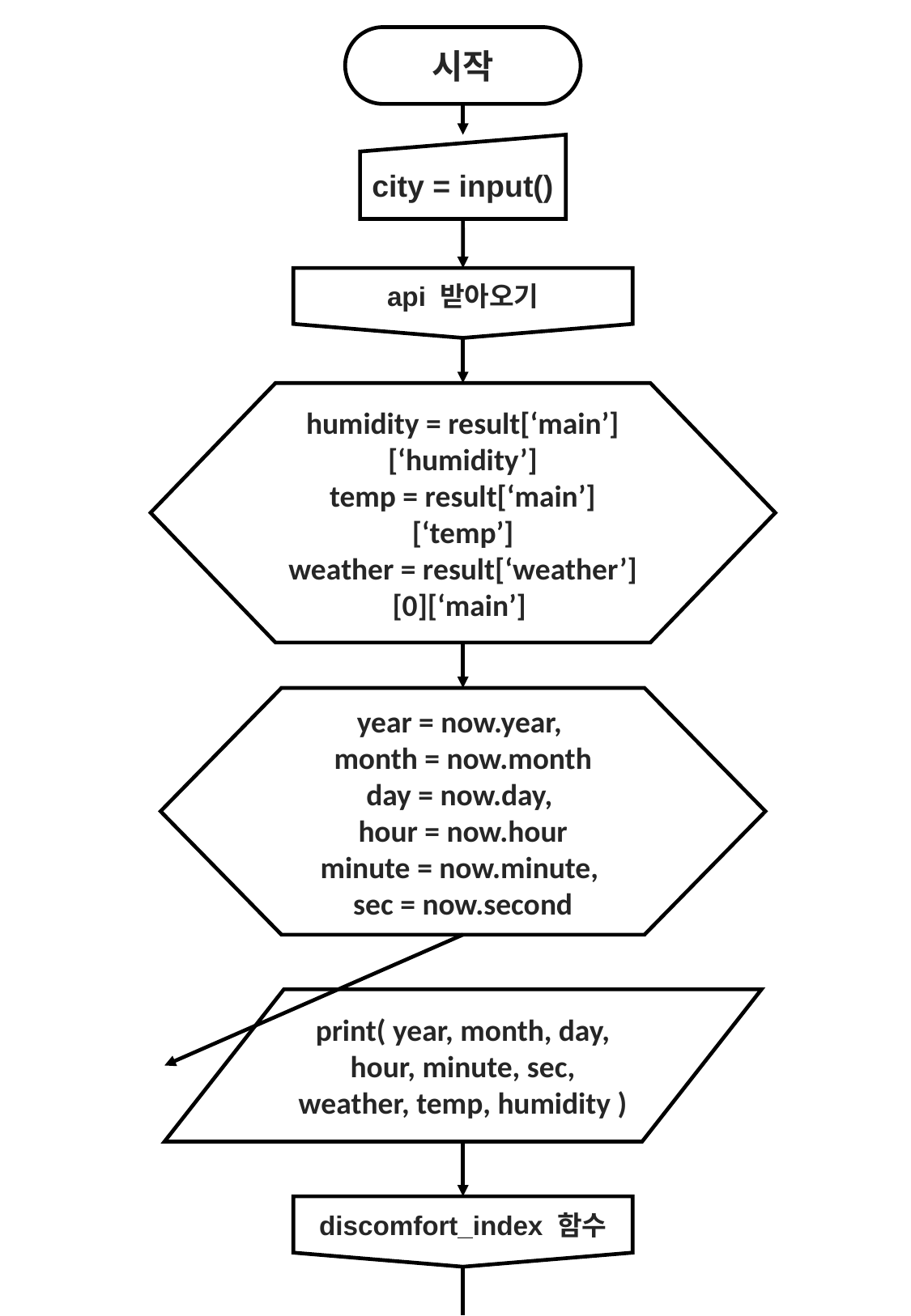

시작
city = input()
api 받아오기
humidity = result[‘main’][‘humidity’]
temp = result[‘main’][‘temp’]
weather = result[‘weather’][0][‘main’]
year = now.year,
month = now.month
day = now.day,
hour = now.hour
minute = now.minute,
sec = now.second
print( year, month, day, hour, minute, sec, weather, temp, humidity )
discomfort_index 함수